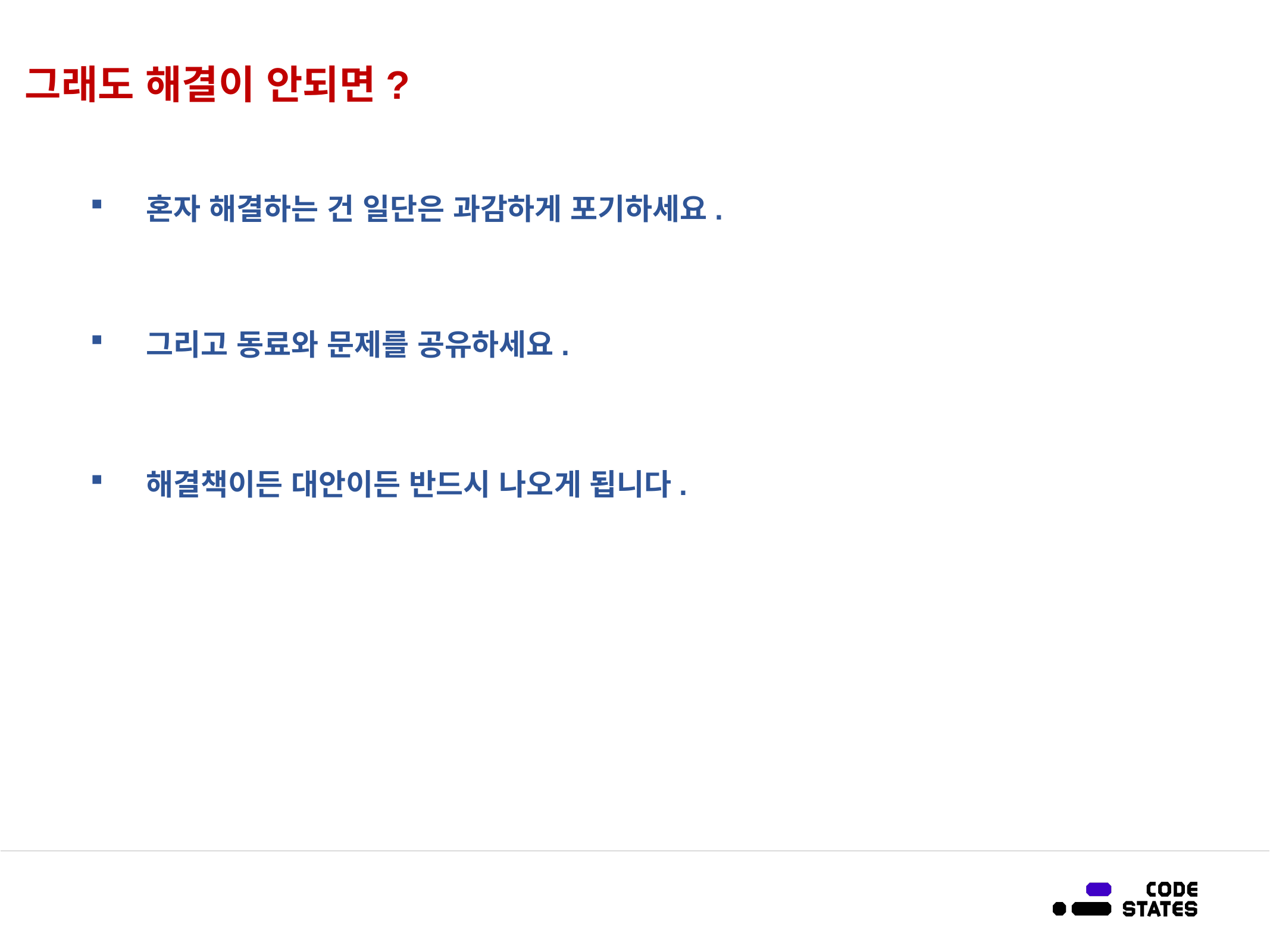

# 그래도 해결이 안되면?
혼자 해결하는 건 일단은 과감하게 포기하세요.

그리고 동료와 문제를 공유하세요.
해결책이든 대안이든 반드시 나오게 됩니다.